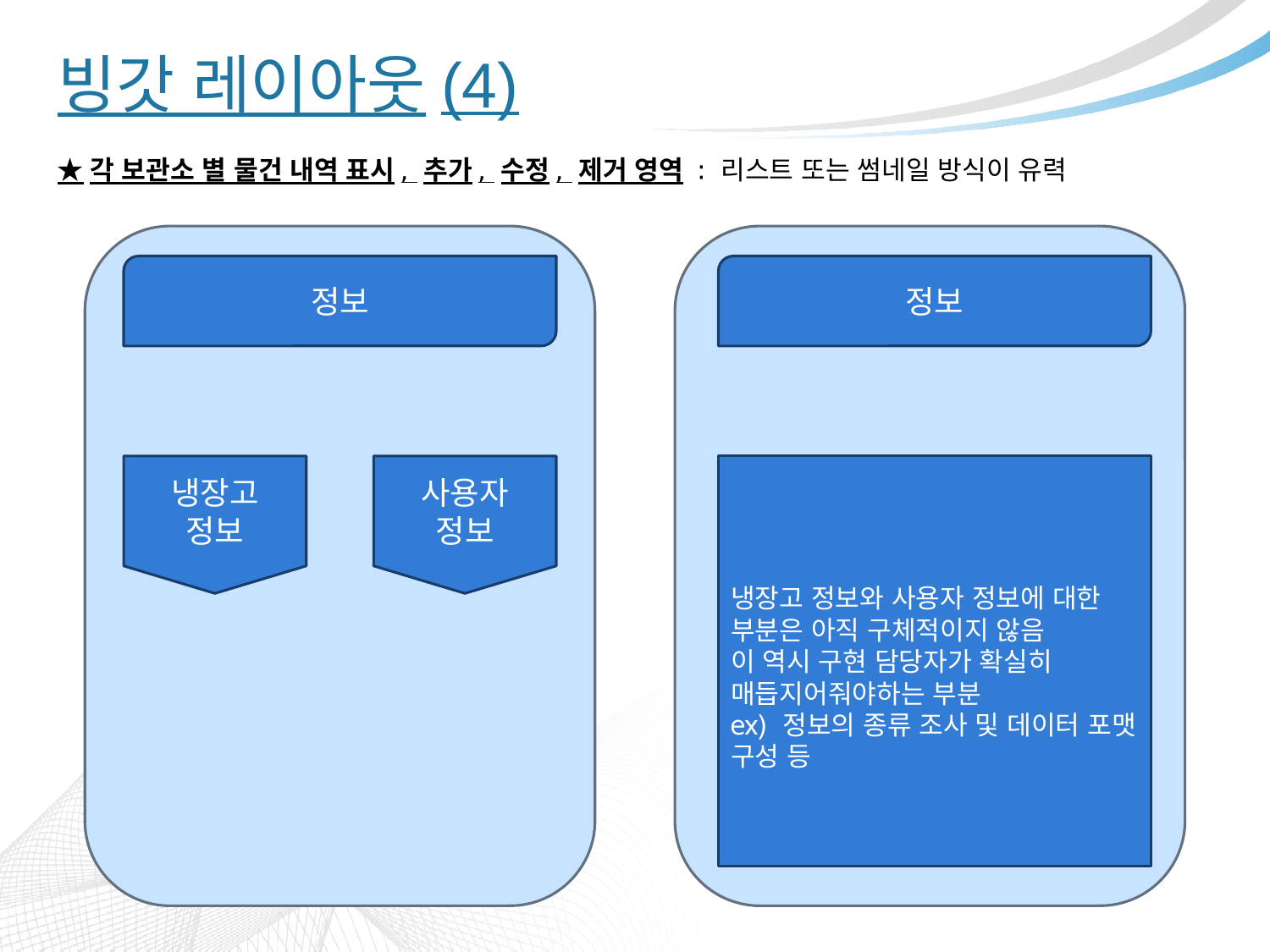

# 빙갓 레이아웃(4)
★각 보관소 별 물건 내역 표시, 추가, 수정, 제거 영역 : 리스트 또는 썸네일 방식이 유력

정보
정보
사용자
정보
냉장고
정보

냉장고 정보와 사용자 정보에 대한 부분은 아직 구체적이지 않음
이 역시 구현 담당자가 확실히 매듭지어줘야하는 부분
ex) 정보의 종류 조사 및 데이터 포맷 구성 등